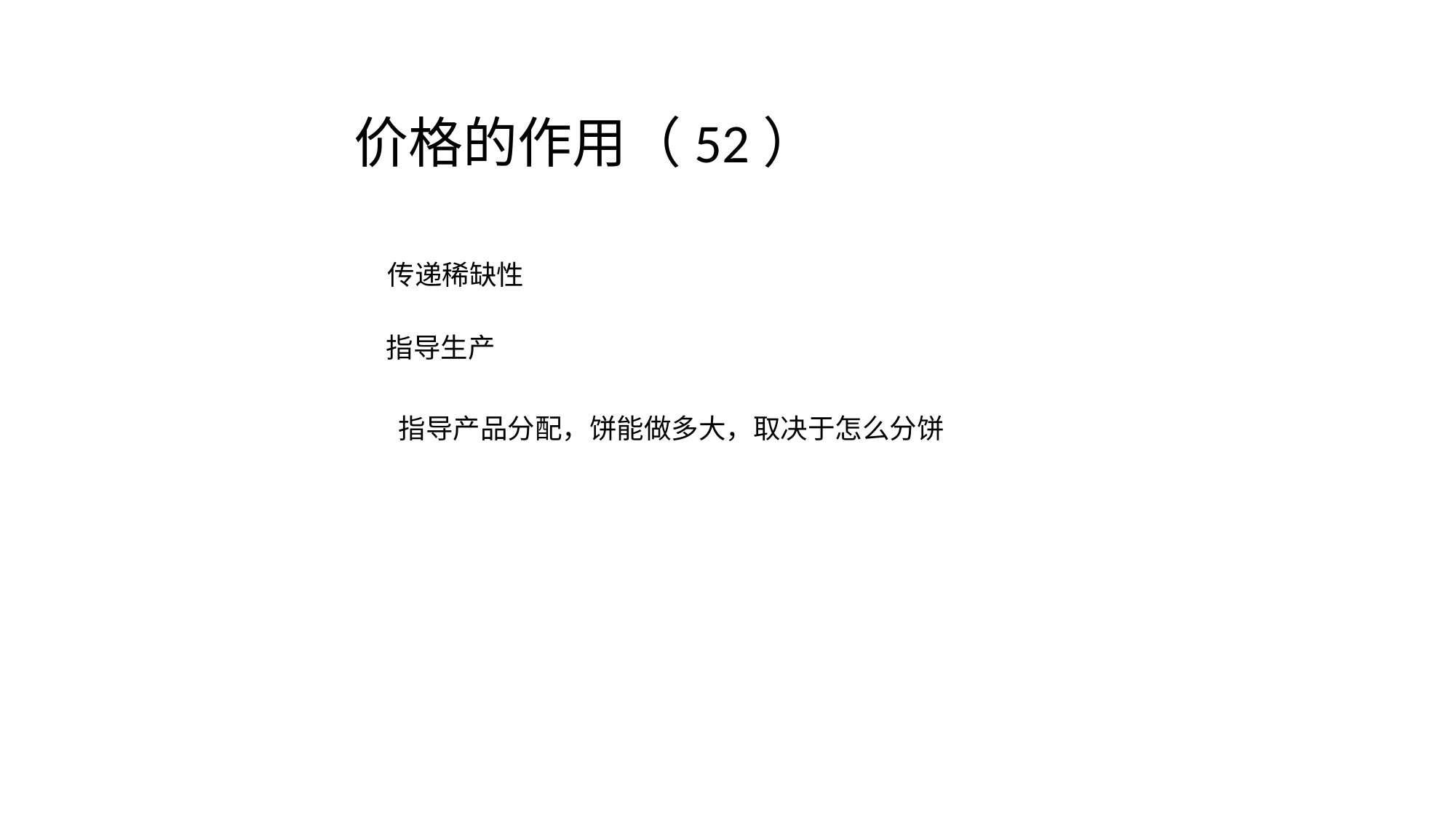

价格的作用（52）
传递稀缺性
指导生产
指导产品分配，饼能做多大，取决于怎么分饼